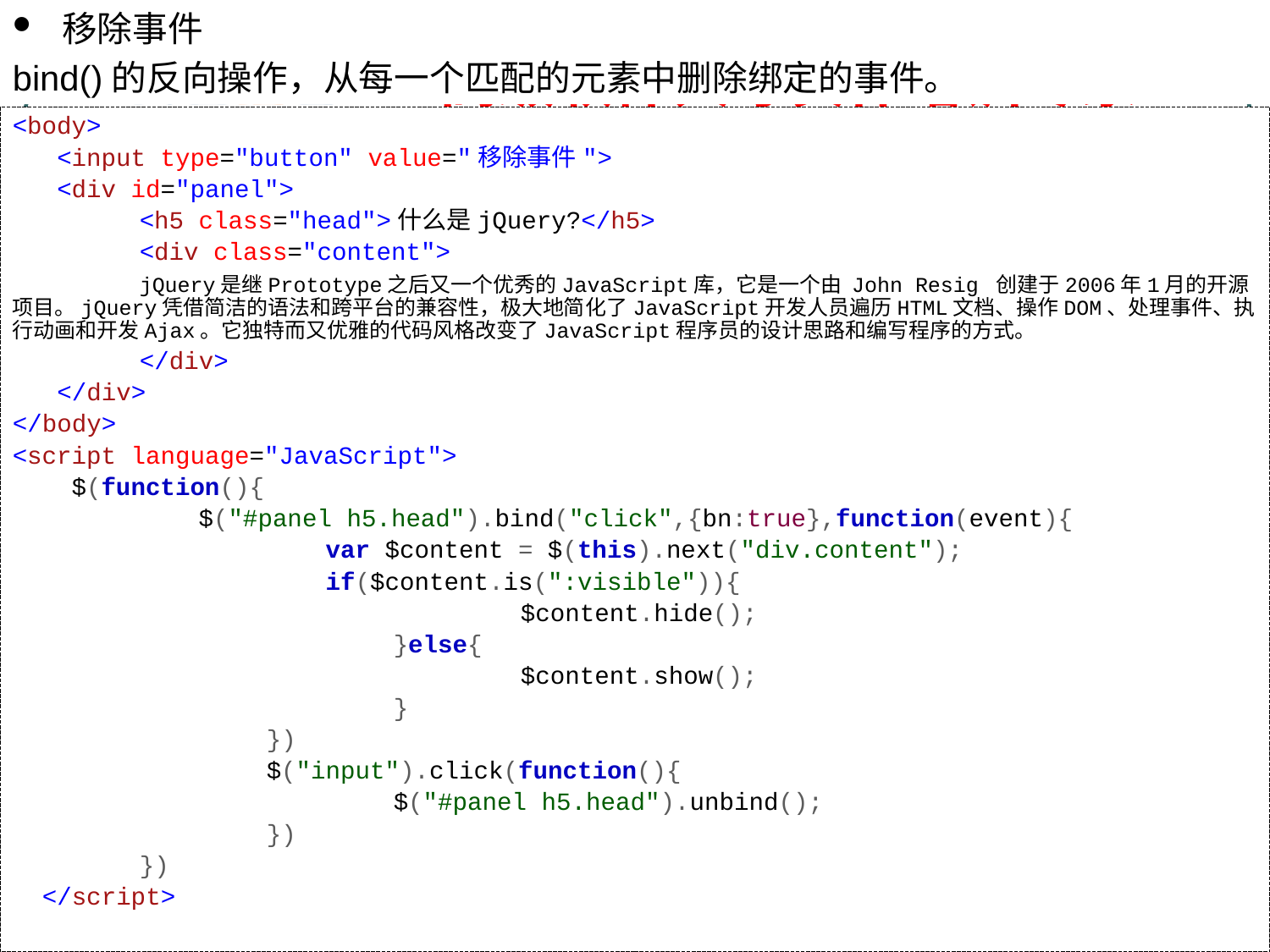

jQuery 中的事件
移除事件
bind()的反向操作，从每一个匹配的元素中删除绑定的事件。
<body>
   <input type="button" value="移除事件">
   <div id="panel">
	<h5 class="head">什么是jQuery?</h5>
	<div class="content">
	jQuery是继Prototype之后又一个优秀的JavaScript库，它是一个由 John Resig 创建于2006年1月的开源项目。jQuery凭借简洁的语法和跨平台的兼容性，极大地简化了JavaScript开发人员遍历HTML文档、操作DOM、处理事件、执行动画和开发Ajax。它独特而又优雅的代码风格改变了JavaScript程序员的设计思路和编写程序的方式。
	</div>
   </div>
</body>
<script language="JavaScript">
    $(function(){
	    $("#panel h5.head").bind("click",{bn:true},function(event){
		    var $content = $(this).next("div.content");
		    if($content.is(":visible")){
				$content.hide();
			}else{
				$content.show();
			}
		})
		$("input").click(function(){
			$("#panel h5.head").unbind();
		})
	})
  </script>
北京传智播客教育 www.itcast.cn